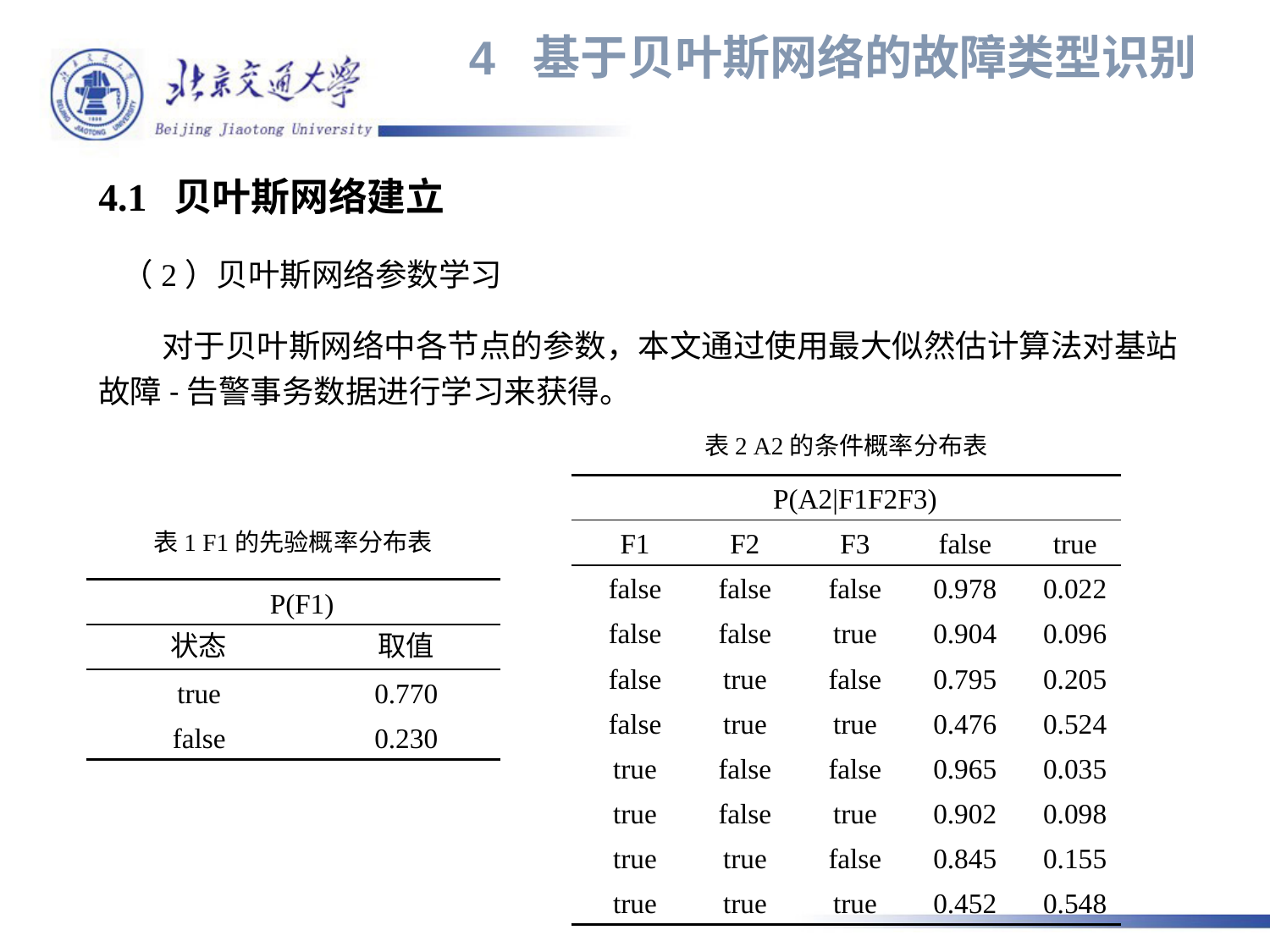

4  基于贝叶斯网络的故障类型识别
4.1  贝叶斯网络建立
（2）贝叶斯网络参数学习
对于贝叶斯网络中各节点的参数，本文通过使用最大似然估计算法对基站故障-告警事务数据进行学习来获得。
表2 A2的条件概率分布表
| P(A2|F1F2F3) |  |  |  |  |
| --- | --- | --- | --- | --- |
| F1 | F2 | F3 | false | true |
| false | false | false | 0.978 | 0.022 |
| false | false | true | 0.904 | 0.096 |
| false | true | false | 0.795 | 0.205 |
| false | true | true | 0.476 | 0.524 |
| true | false | false | 0.965 | 0.035 |
| true | false | true | 0.902 | 0.098 |
| true | true | false | 0.845 | 0.155 |
| true | true | true | 0.452 | 0.548 |
表1 F1的先验概率分布表
| P(F1) |  |
| --- | --- |
| 状态 | 取值 |
| true | 0.770 |
| false | 0.230 |